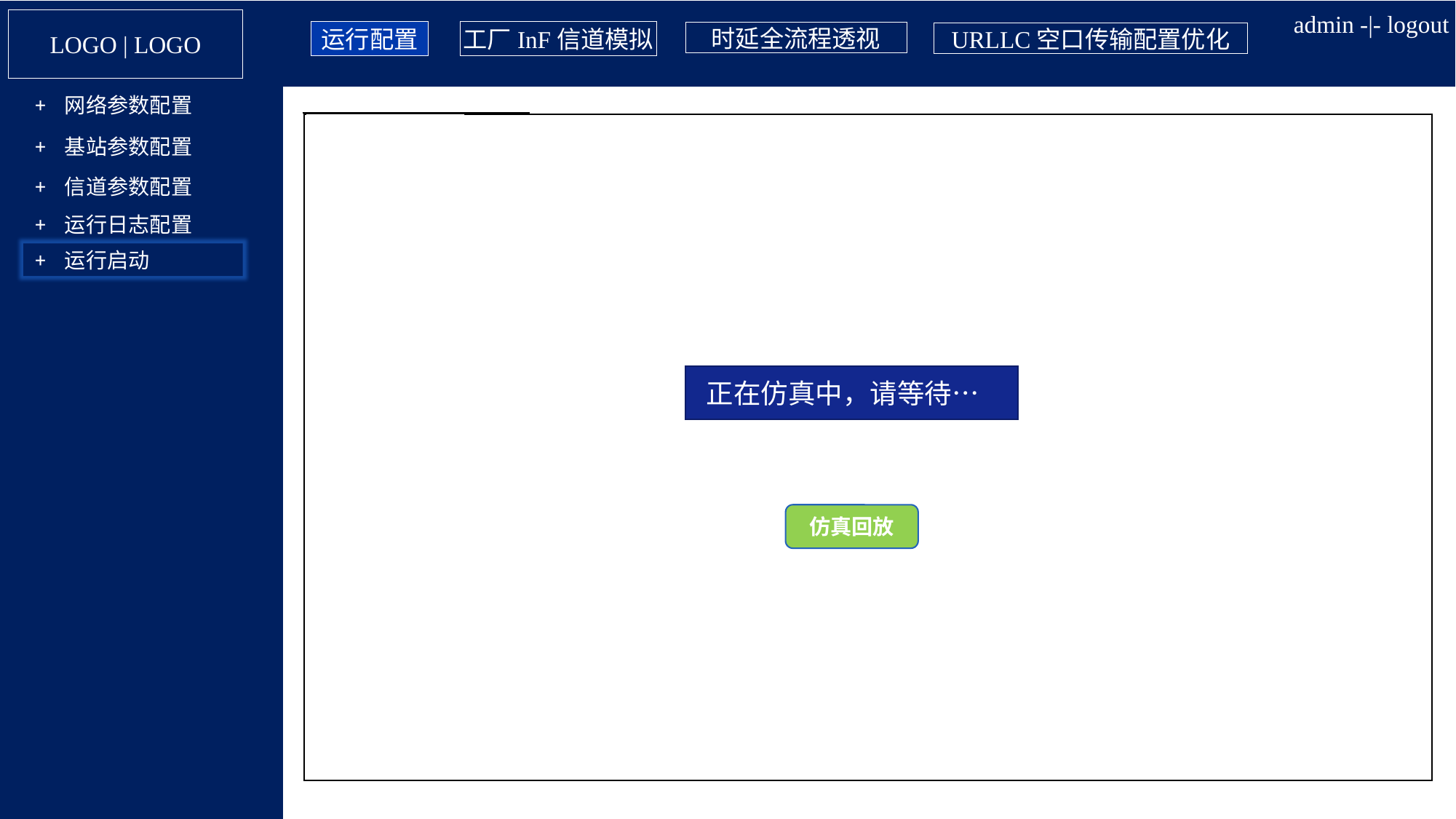

admin -|- logout
LOGO | LOGO
运行配置
工厂InF信道模拟
时延全流程透视
URLLC空口传输配置优化

+ 网络参数配置

+ 基站参数配置
设置日志打印级别
+ 信道参数配置
+ 运行日志配置
+ 运行启动

正在仿真中，请等待…
未选择文件
仿真回放